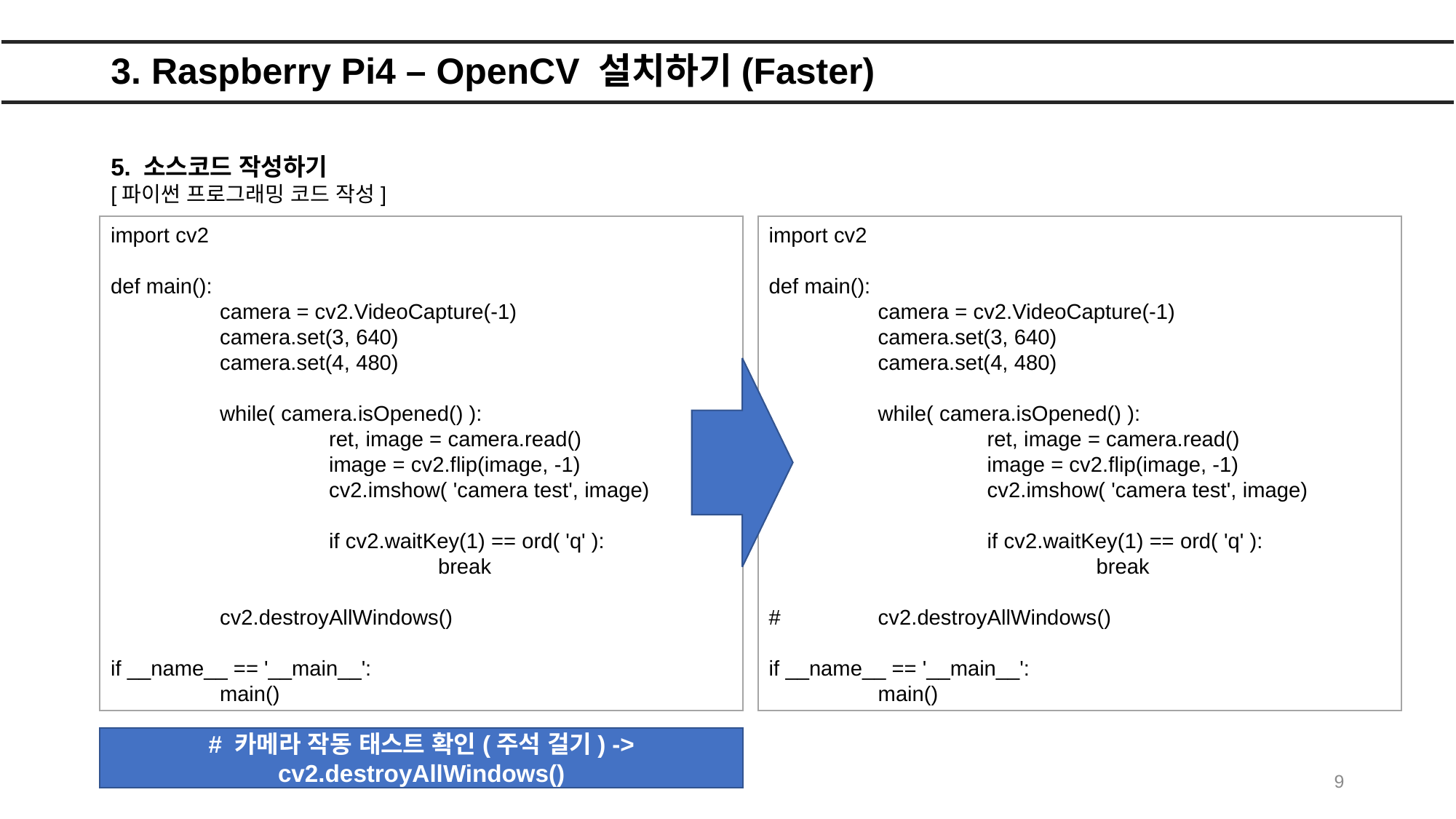

# 3. Raspberry Pi4 – OpenCV 설치하기(Faster)
5. 소스코드 작성하기
[파이썬 프로그래밍 코드 작성]
import cv2

def main():
	camera = cv2.VideoCapture(-1)
	camera.set(3, 640)
	camera.set(4, 480)

	while( camera.isOpened() ):
		ret, image = camera.read()
		image = cv2.flip(image, -1)
		cv2.imshow( 'camera test', image)

		if cv2.waitKey(1) == ord( 'q' ):
			break

	cv2.destroyAllWindows()

if __name__ == '__main__':
	main()
import cv2

def main():
	camera = cv2.VideoCapture(-1)
	camera.set(3, 640)
	camera.set(4, 480)

	while( camera.isOpened() ):
		ret, image = camera.read()
		image = cv2.flip(image, -1)
		cv2.imshow( 'camera test', image)

		if cv2.waitKey(1) == ord( 'q' ):
			break

#	cv2.destroyAllWindows()

if __name__ == '__main__':
	main()

# 카메라 작동 태스트 확인(주석 걸기) -> cv2.destroyAllWindows()
2022-05-21
9